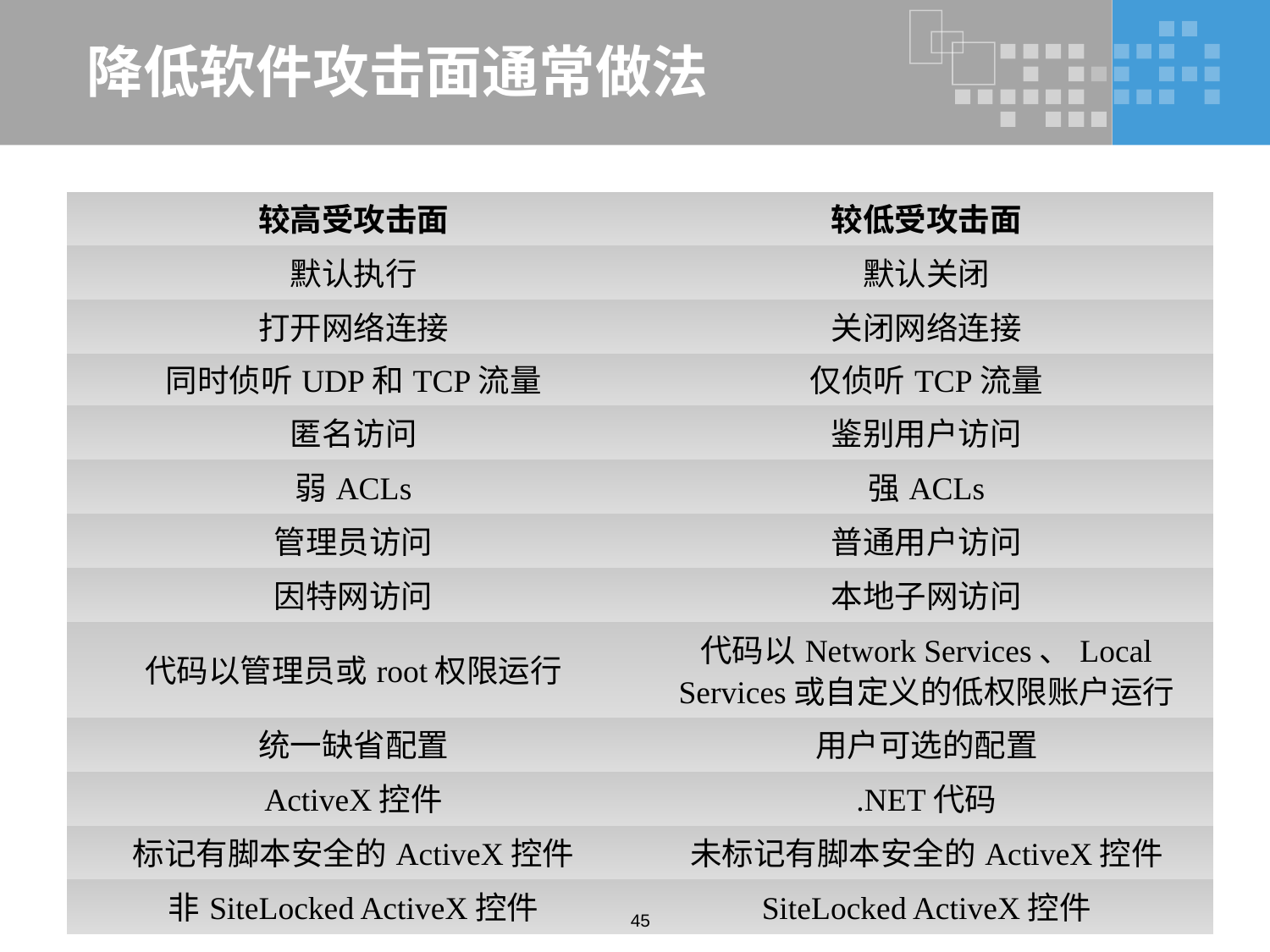

# 降低软件攻击面通常做法

| 较高受攻击面 | 较低受攻击面 |
| --- | --- |
| 默认执行 | 默认关闭 |
| 打开网络连接 | 关闭网络连接 |
| 同时侦听UDP和TCP流量 | 仅侦听TCP流量 |
| 匿名访问 | 鉴别用户访问 |
| 弱ACLs | 强ACLs |
| 管理员访问 | 普通用户访问 |
| 因特网访问 | 本地子网访问 |
| 代码以管理员或root权限运行 | 代码以Network Services、Local Services或自定义的低权限账户运行 |
| 统一缺省配置 | 用户可选的配置 |
| ActiveX控件 | .NET代码 |
| 标记有脚本安全的ActiveX控件 | 未标记有脚本安全的ActiveX控件 |
| 非SiteLocked ActiveX控件 | SiteLocked ActiveX控件 |
45